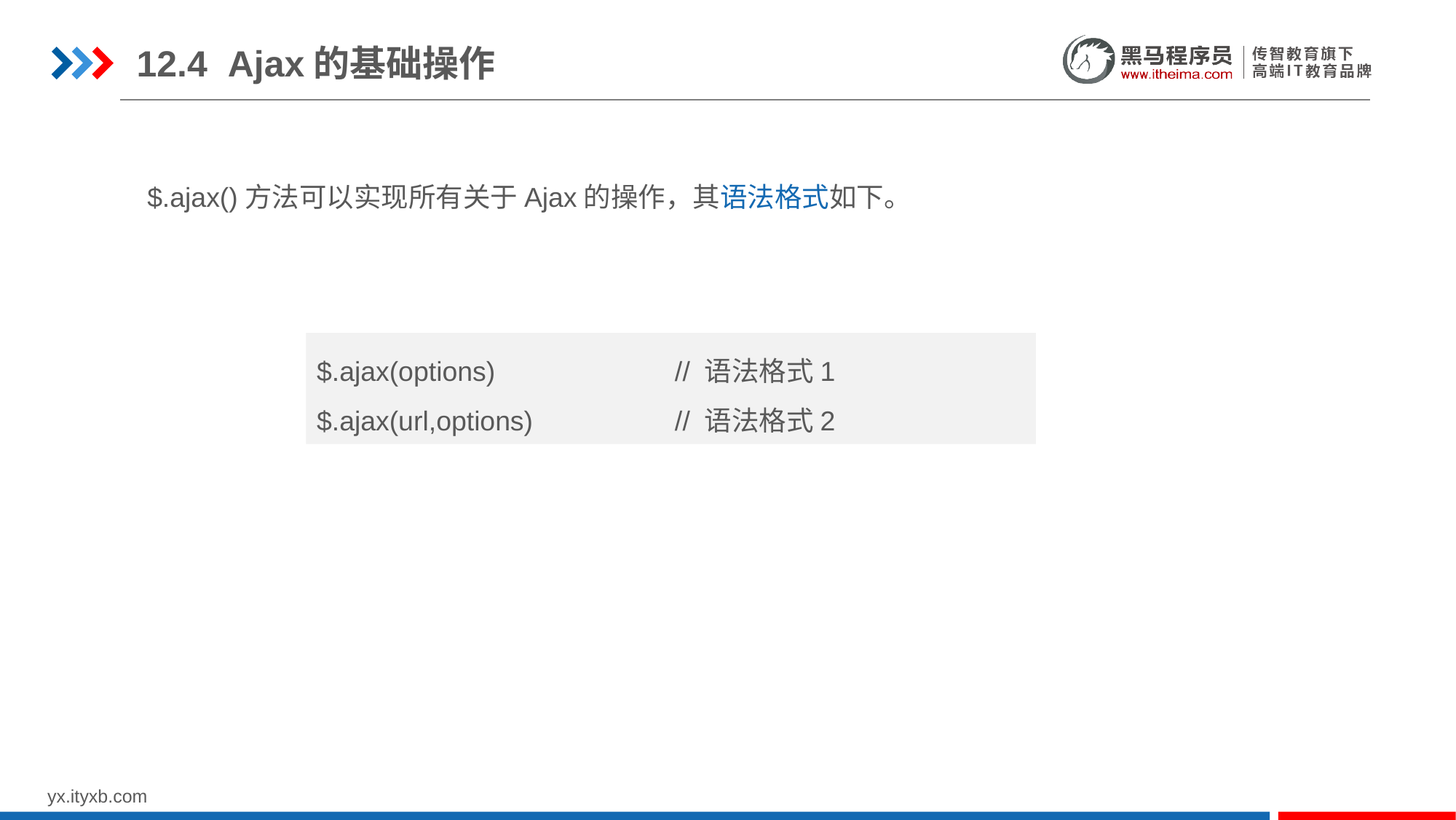

12.4  Ajax的基础操作
$.ajax()方法可以实现所有关于Ajax的操作，其语法格式如下。
$.ajax(options)		    // 语法格式1
$.ajax(url,options)		    // 语法格式2